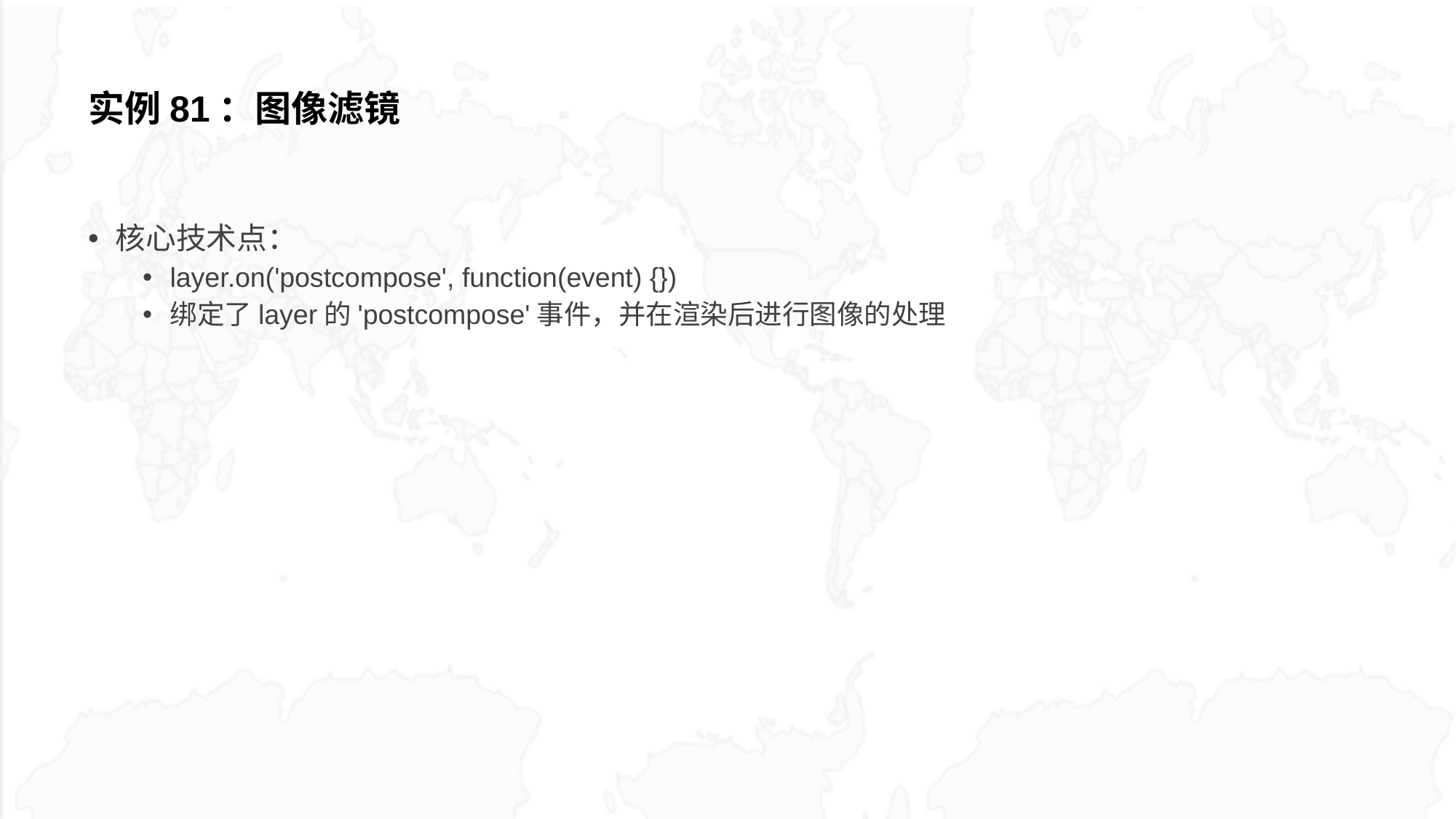

# 实例81：图像滤镜
核心技术点：
layer.on('postcompose', function(event) {})
绑定了layer的'postcompose'事件，并在渲染后进行图像的处理